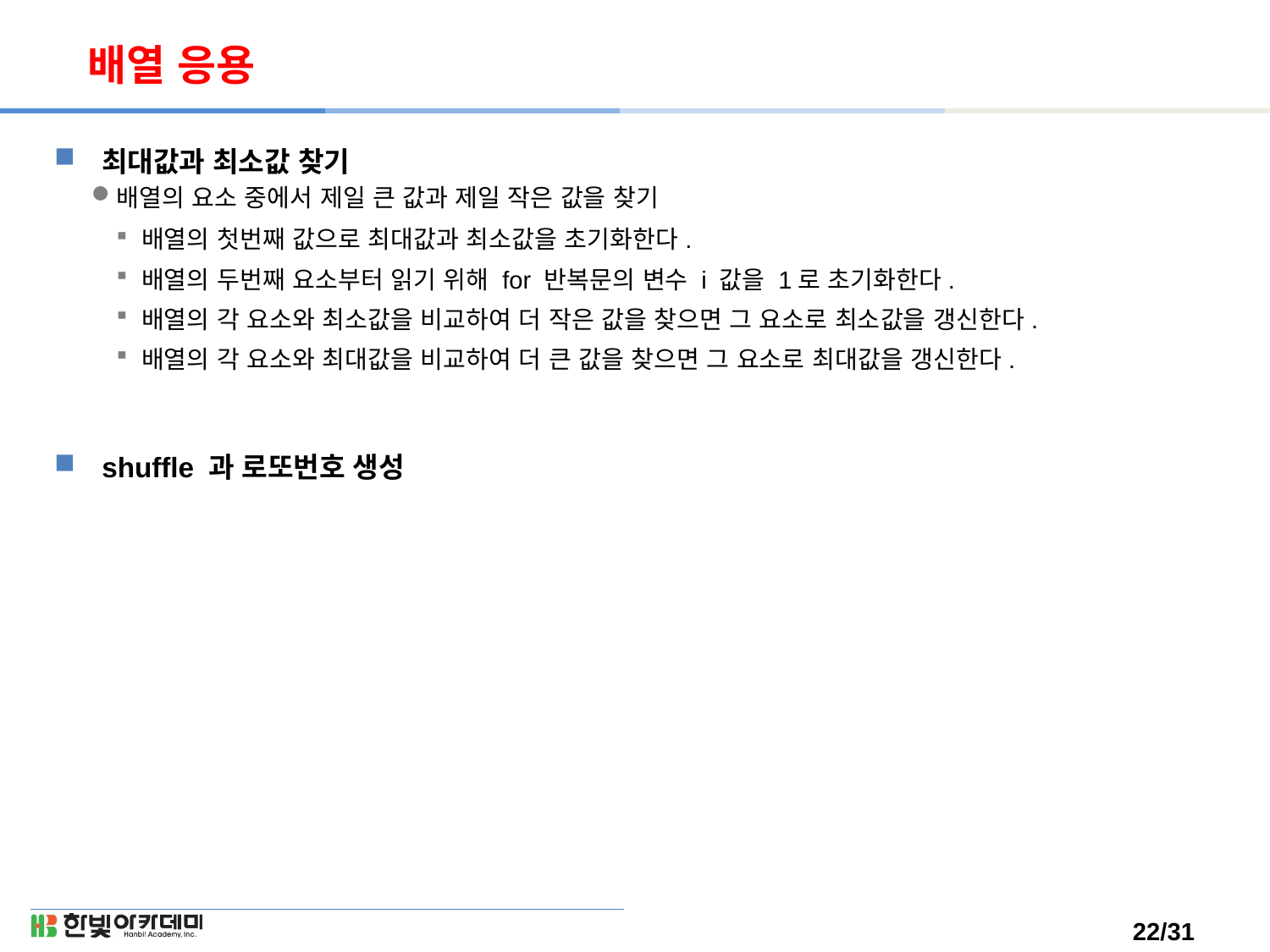

# 배열 응용
최대값과 최소값 찾기
배열의 요소 중에서 제일 큰 값과 제일 작은 값을 찾기
배열의 첫번째 값으로 최대값과 최소값을 초기화한다.
배열의 두번째 요소부터 읽기 위해 for 반복문의 변수 i 값을 1로 초기화한다.
배열의 각 요소와 최소값을 비교하여 더 작은 값을 찾으면 그 요소로 최소값을 갱신한다.
배열의 각 요소와 최대값을 비교하여 더 큰 값을 찾으면 그 요소로 최대값을 갱신한다.

shuffle 과 로또번호 생성